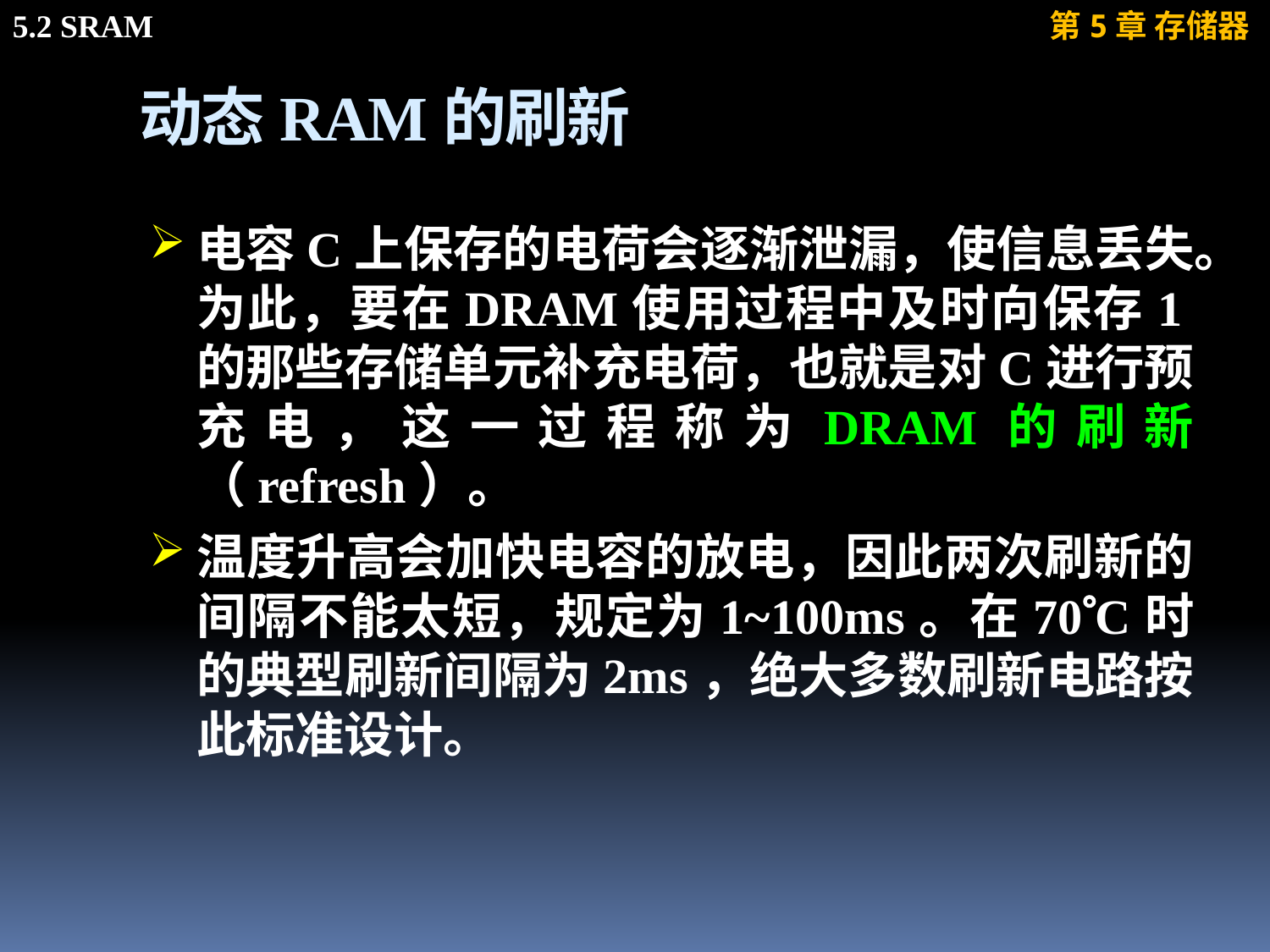

# 动态RAM的刷新
电容C上保存的电荷会逐渐泄漏，使信息丢失。为此，要在DRAM使用过程中及时向保存1的那些存储单元补充电荷，也就是对C进行预充电，这一过程称为DRAM的刷新（refresh）。
温度升高会加快电容的放电，因此两次刷新的间隔不能太短，规定为1~100ms。在70°C时的典型刷新间隔为2ms，绝大多数刷新电路按此标准设计。